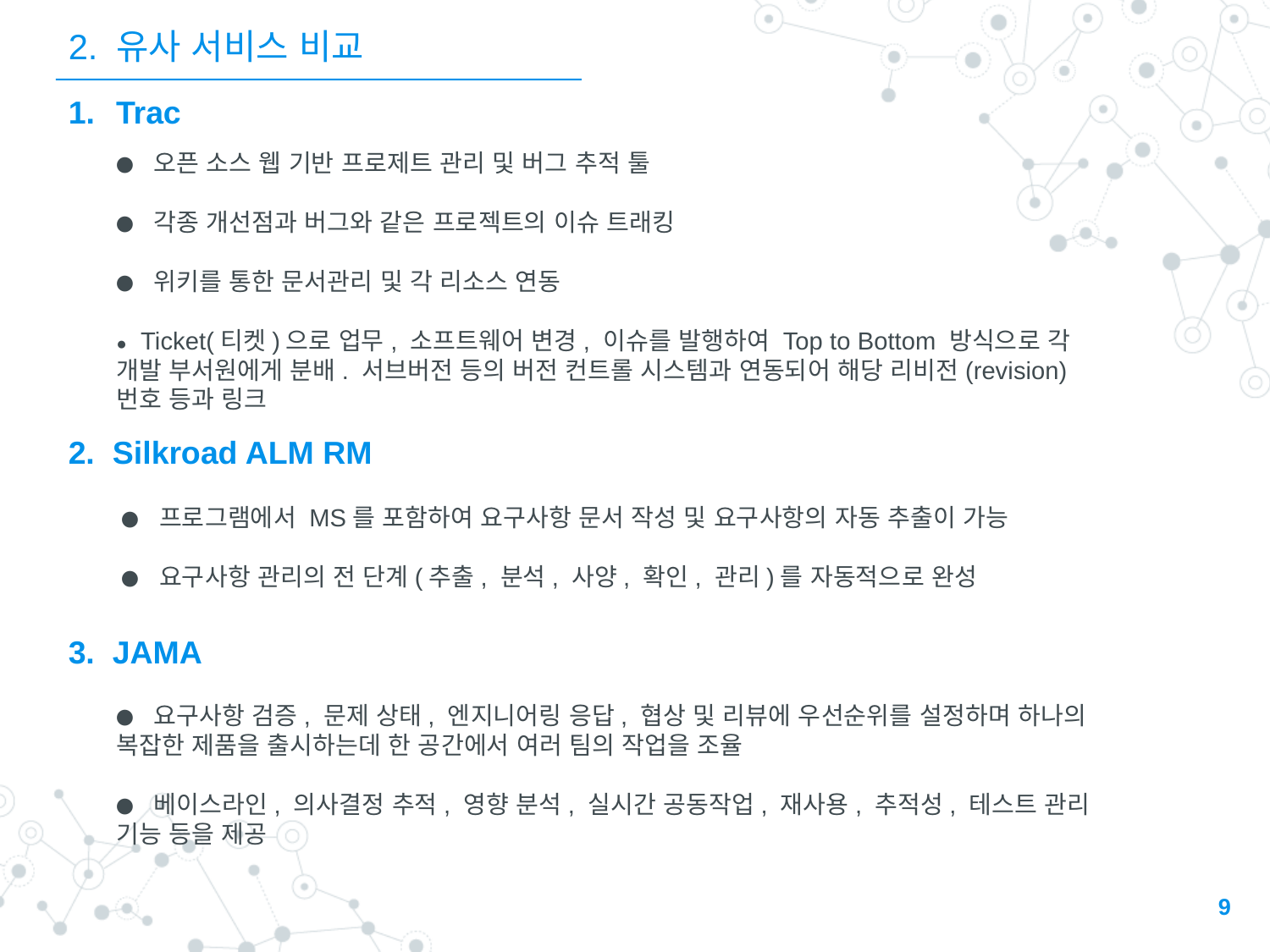

2. 유사 서비스 비교
Trac

●  오픈 소스 웹 기반 프로제트 관리 및 버그 추적 툴

●  각종 개선점과 버그와 같은 프로젝트의 이슈 트래킹

●  위키를 통한 문서관리 및 각 리소스 연동

●  Ticket(티켓)으로 업무, 소프트웨어 변경, 이슈를 발행하여 Top to Bottom 방식으로 각 개발 부서원에게 분배. 서브버전 등의 버전 컨트롤 시스템과 연동되어 해당 리비전(revision) 번호 등과 링크
2.  Silkroad ALM RM

●  프로그램에서 MS를 포함하여 요구사항 문서 작성 및 요구사항의 자동 추출이 가능

●  요구사항 관리의 전 단계(추출, 분석, 사양, 확인, 관리)를 자동적으로 완성

3.  JAMA

●  요구사항 검증, 문제 상태, 엔지니어링 응답, 협상 및 리뷰에 우선순위를 설정하며 하나의 복잡한 제품을 출시하는데 한 공간에서 여러 팀의 작업을 조율

●  베이스라인, 의사결정 추적, 영향 분석, 실시간 공동작업, 재사용, 추적성, 테스트 관리 기능 등을 제공
9